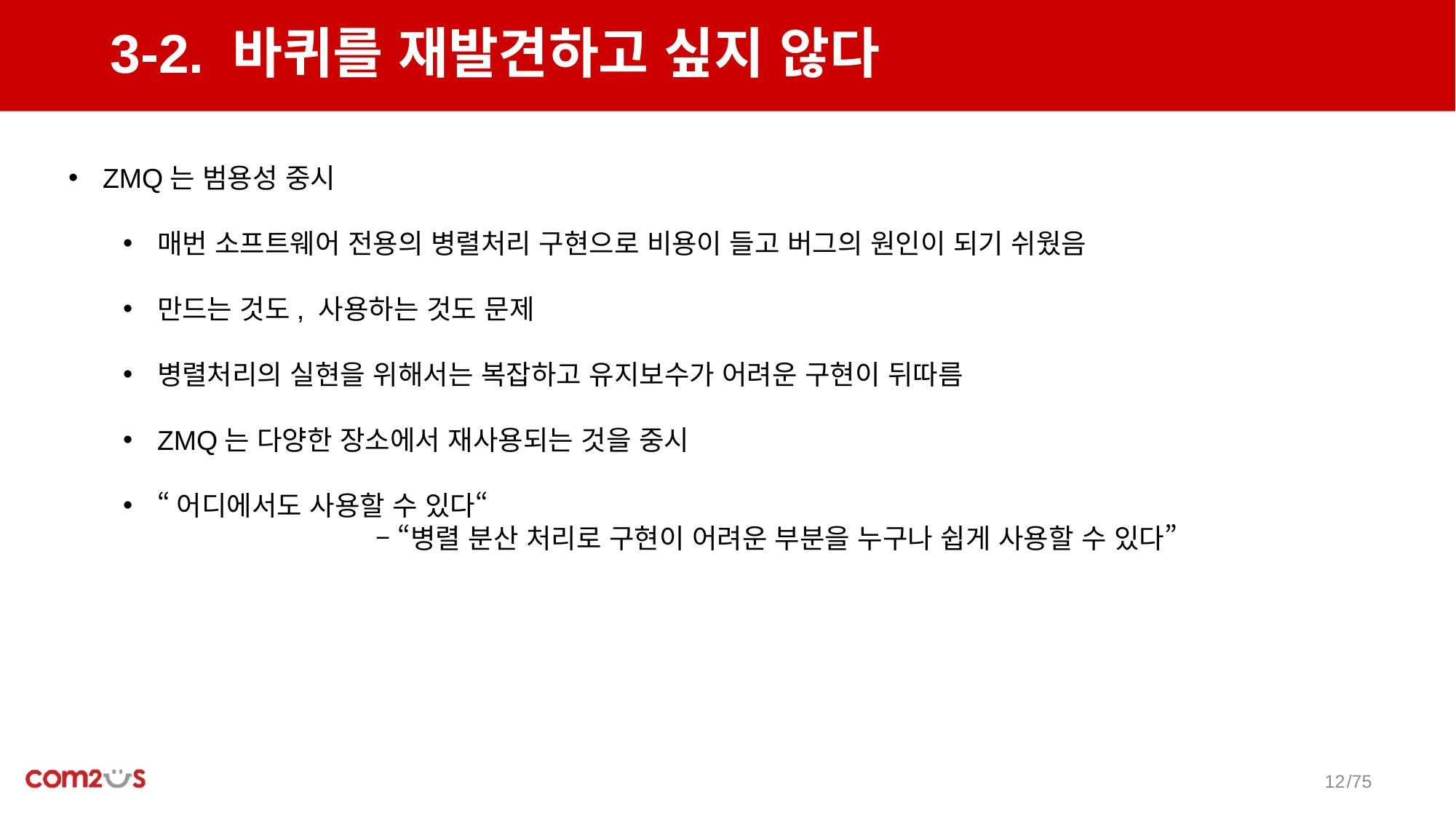

# 3-2. 바퀴를 재발견하고 싶지 않다
ZMQ는 범용성 중시

매번 소프트웨어 전용의 병렬처리 구현으로 비용이 들고 버그의 원인이 되기 쉬웠음

만드는 것도, 사용하는 것도 문제

병렬처리의 실현을 위해서는 복잡하고 유지보수가 어려운 구현이 뒤따름

ZMQ는 다양한 장소에서 재사용되는 것을 중시

“어디에서도 사용할 수 있다“
		– “병렬 분산 처리로 구현이 어려운 부분을 누구나 쉽게 사용할 수 있다”

12